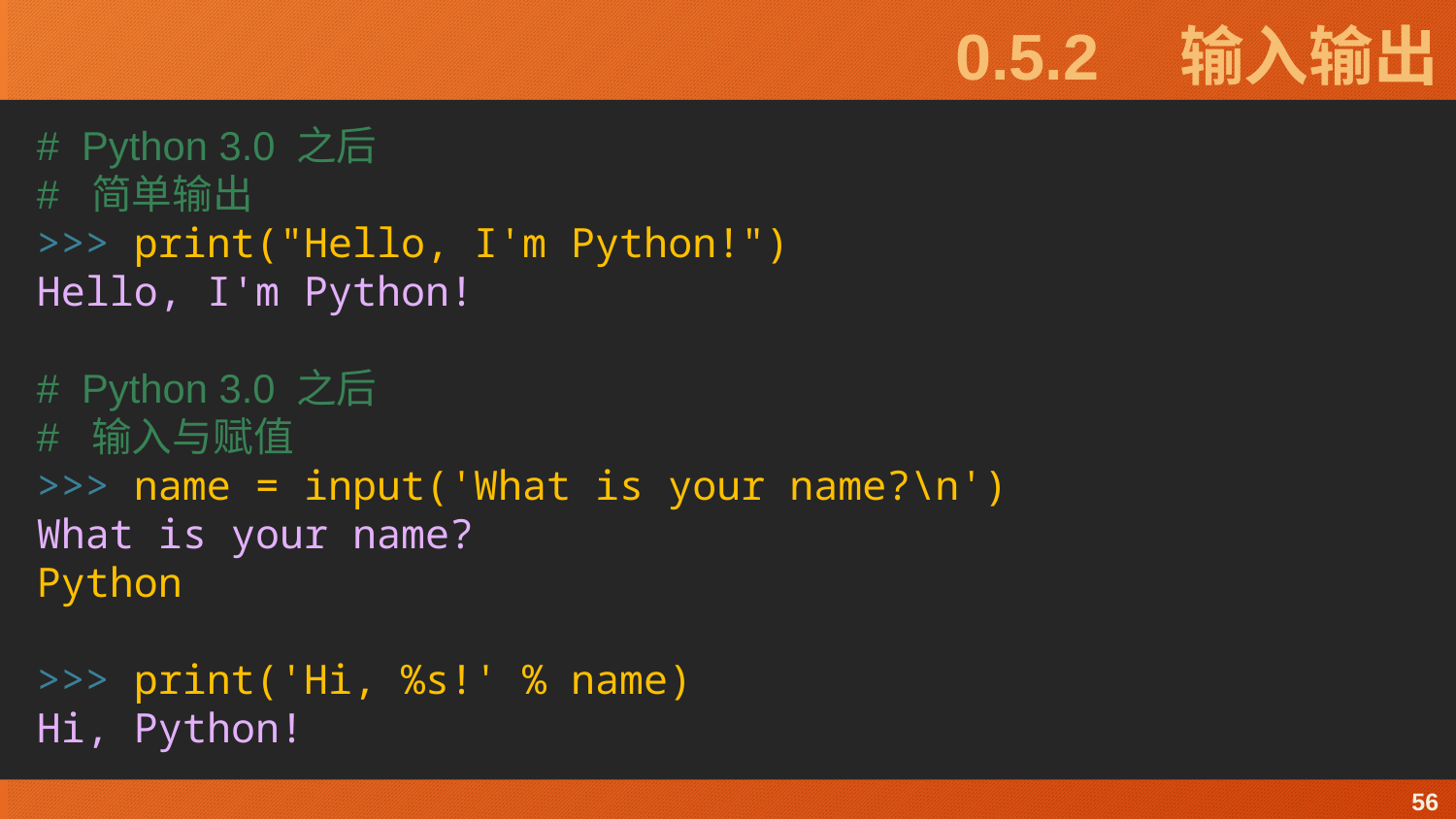

# 0.5.2　输入输出
#  Python 3.0 之后
#  简单输出
>>> print("Hello, I'm Python!")
Hello, I'm Python!

#  Python 3.0 之后
#  输入与赋值
>>> name = input('What is your name?\n')
What is your name?
Python

>>> print('Hi, %s!' % name)
Hi, Python!
56